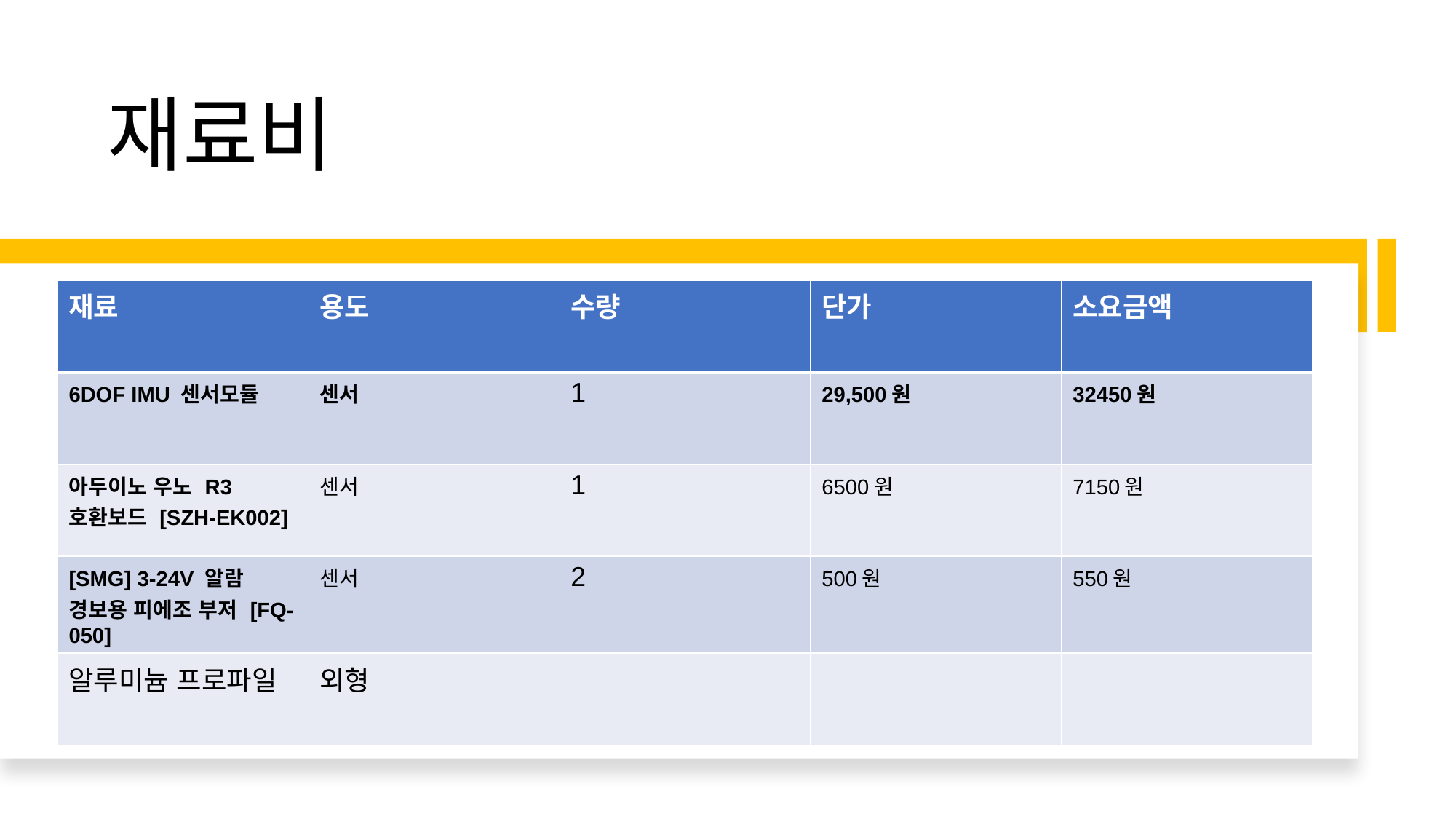

# 재료비

| 재료 | 용도 | 수량 | 단가 | 소요금액 |
| --- | --- | --- | --- | --- |
| 6DOF IMU 센서모듈 | 센서 | 1 | 29,500원 | 32450원 |
| 아두이노 우노 R3 호환보드 [SZH-EK002] | 센서 | 1 | 6500원 | 7150원 |
| [SMG] 3-24V 알람 경보용 피에조 부저 [FQ-050] | 센서 | 2 | 500원 | 550원 |
| 알루미늄 프로파일 | 외형 |  |  |  |